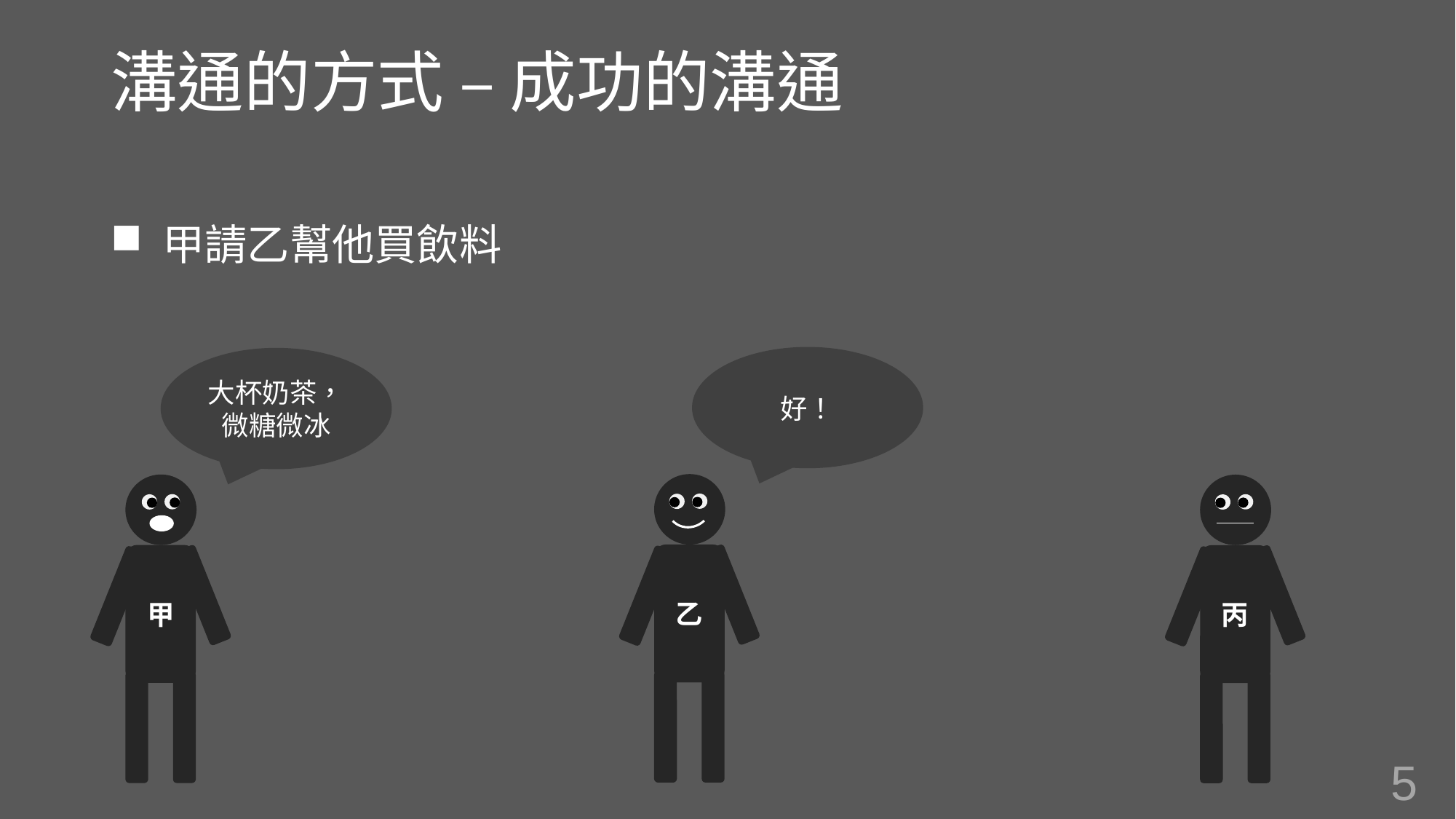

溝通的方式 – 成功的溝通
 甲請乙幫他買飲料
好！
大杯奶茶，微糖微冰

乙

甲

丙

5